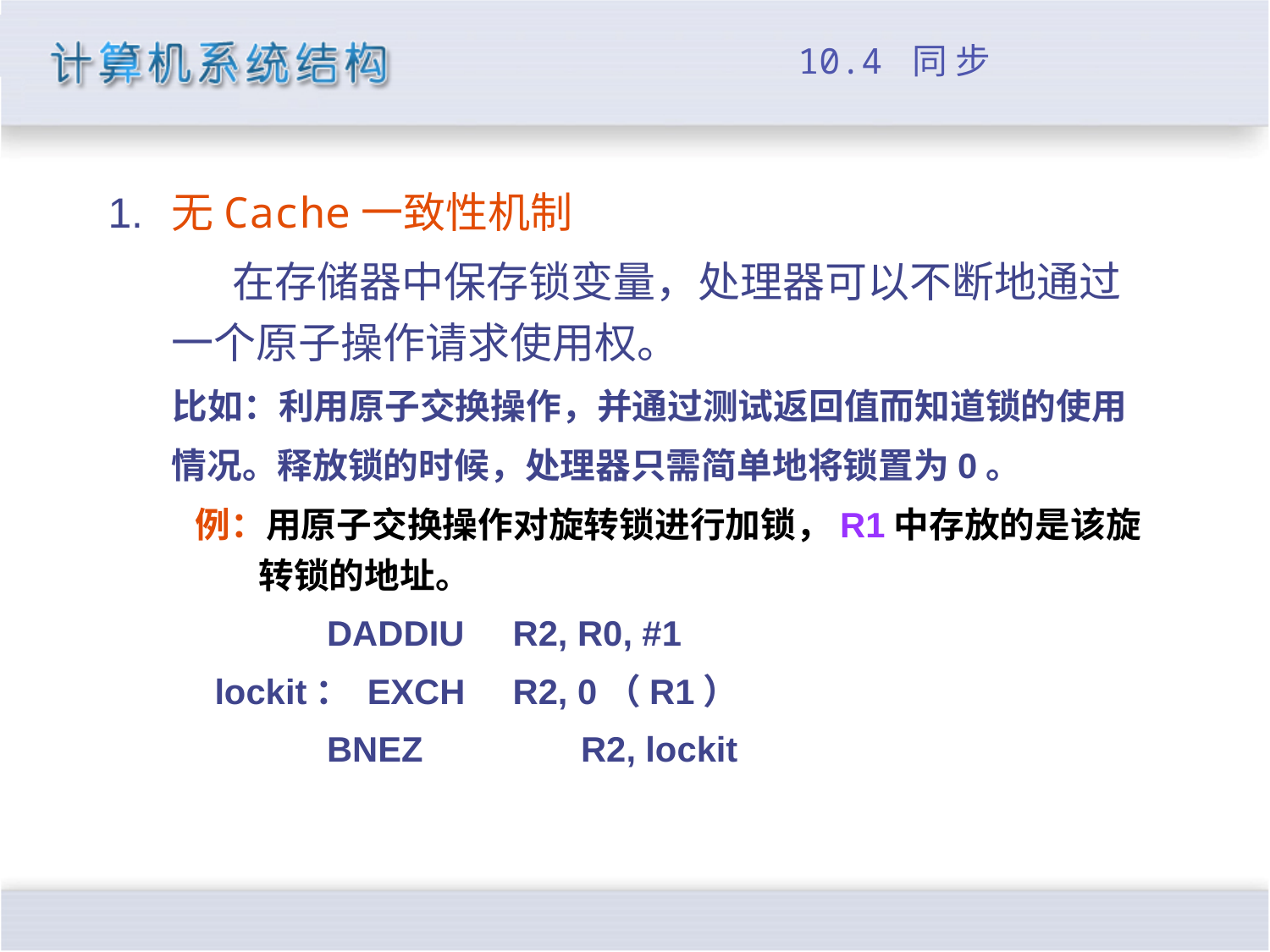

# 10.4 同 步
无Cache一致性机制
            在存储器中保存锁变量，处理器可以不断地通过一个原子操作请求使用权。
       比如：利用原子交换操作，并通过测试返回值而知道锁的使用情况。释放锁的时候，处理器只需简单地将锁置为0。
例：用原子交换操作对旋转锁进行加锁，R1中存放的是该旋转锁的地址。
	       DADDIU	R2, R0, #1
  lockit： EXCH   	R2, 0（R1）
	       BNEZ	       R2, lockit